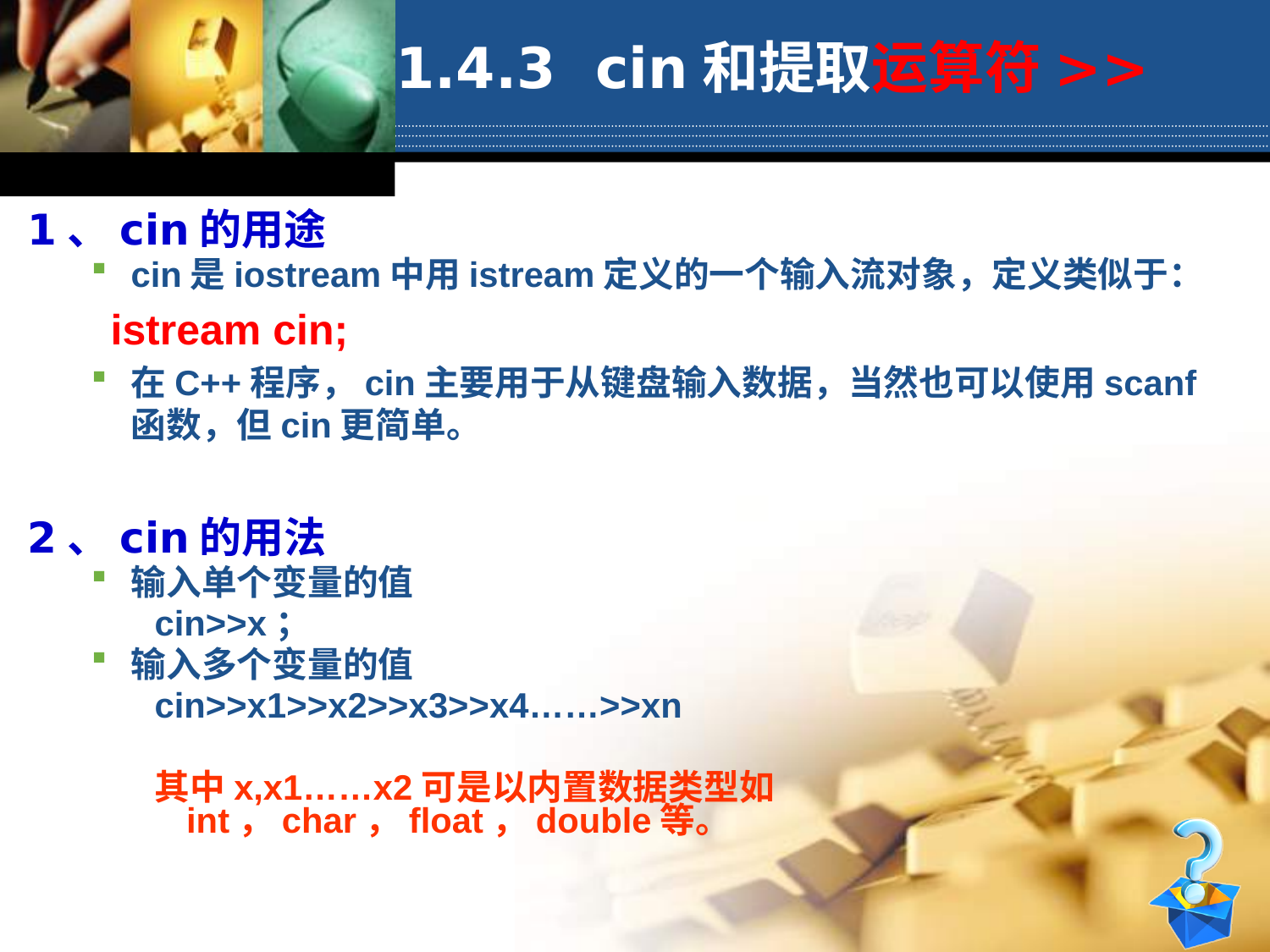

1.4.3  cin和提取运算符>>
1、cin的用途
cin是iostream中用istream定义的一个输入流对象，定义类似于：
  istream cin;
在C++程序，cin主要用于从键盘输入数据，当然也可以使用scanf函数，但cin更简单。

2、cin的用法
输入单个变量的值
cin>>x；
输入多个变量的值
cin>>x1>>x2>>x3>>x4……>>xn

其中x,x1……x2可是以内置数据类型如int，char，float，double等。